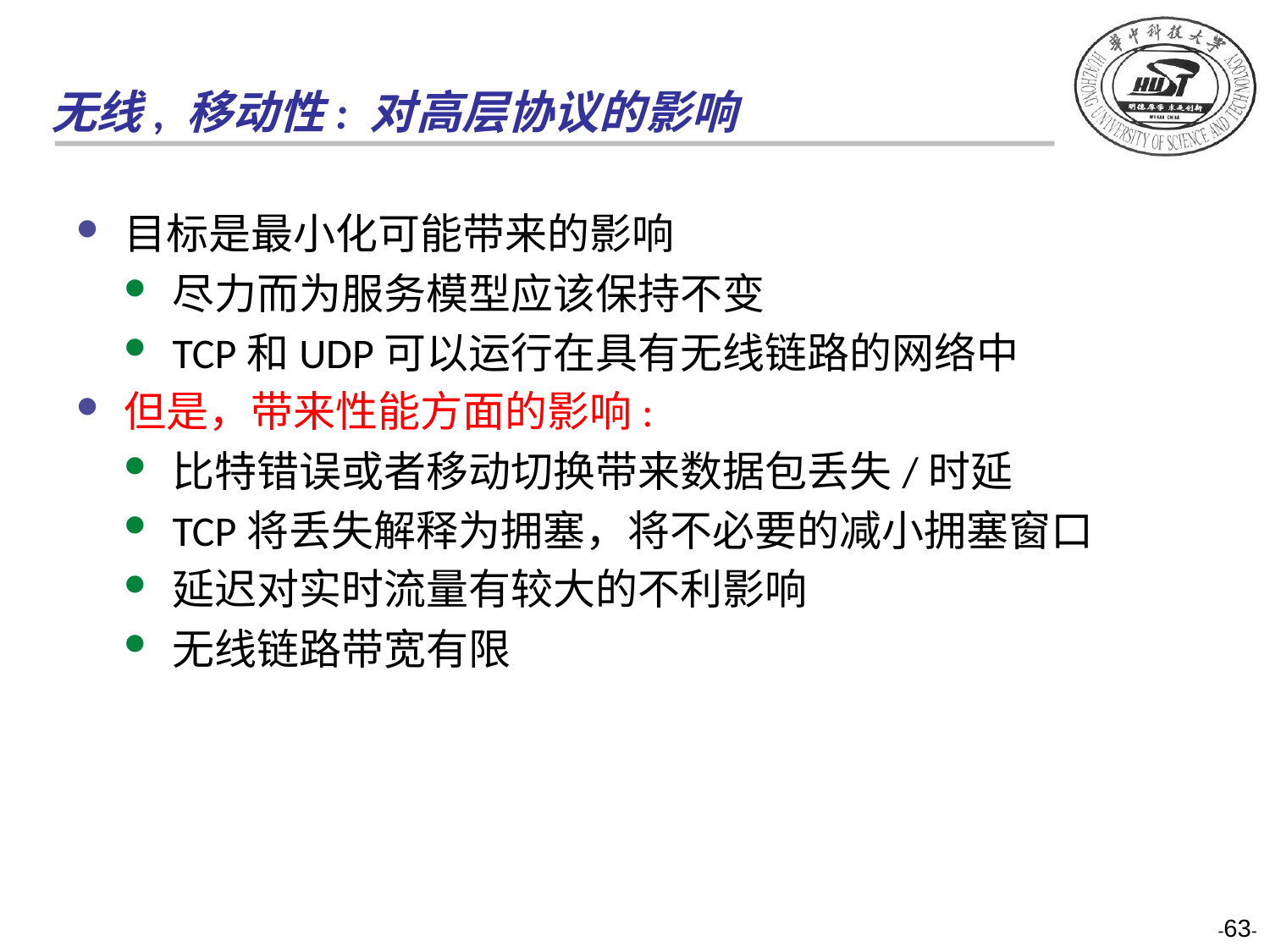

无线, 移动性: 对高层协议的影响
目标是最小化可能带来的影响
尽力而为服务模型应该保持不变
TCP和UDP可以运行在具有无线链路的网络中
但是，带来性能方面的影响:
比特错误或者移动切换带来数据包丢失/时延
TCP将丢失解释为拥塞，将不必要的减小拥塞窗口
延迟对实时流量有较大的不利影响
无线链路带宽有限
-63-